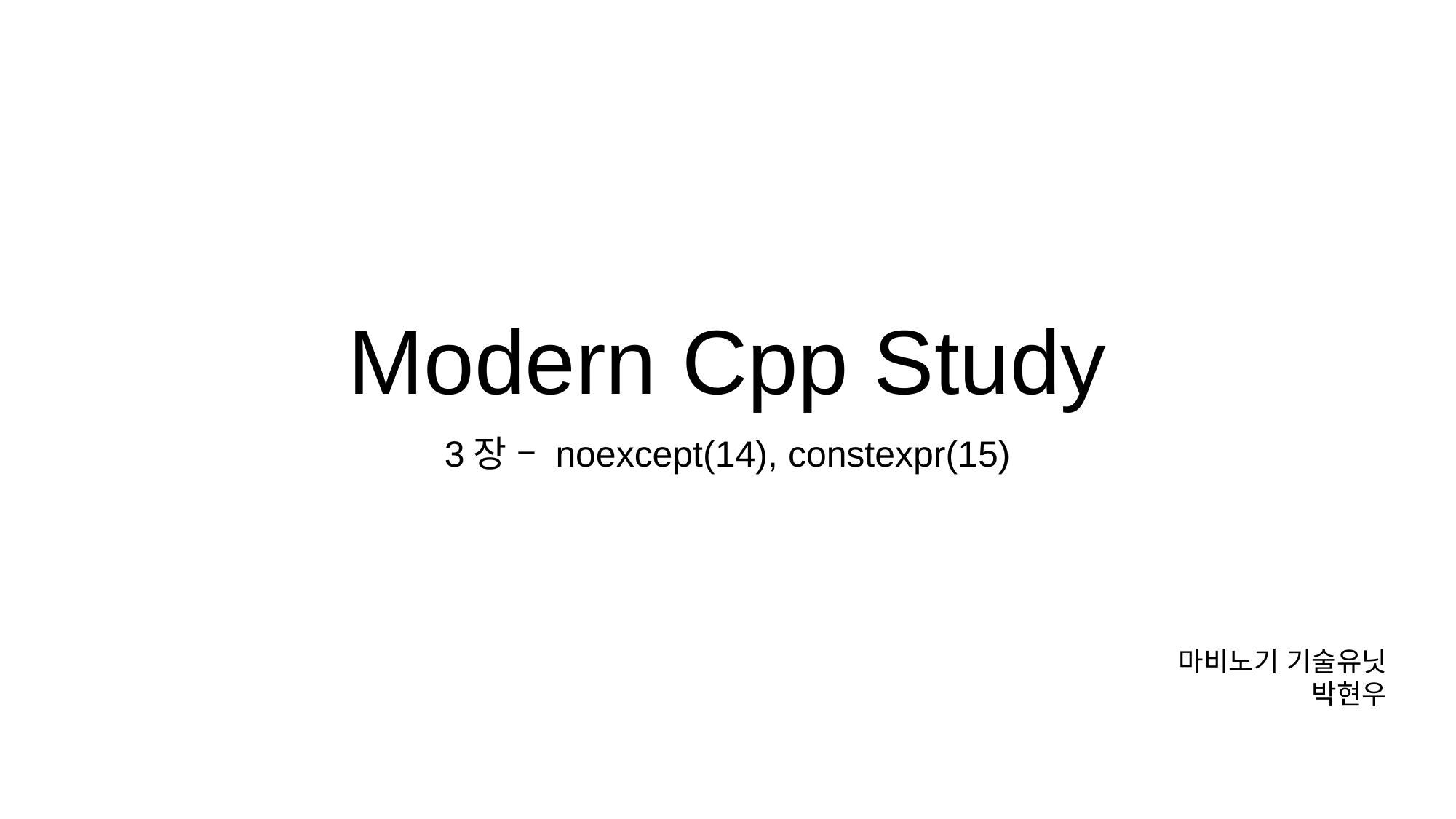

# Modern Cpp Study
3장 – noexcept(14), constexpr(15)
마비노기 기술유닛
박현우